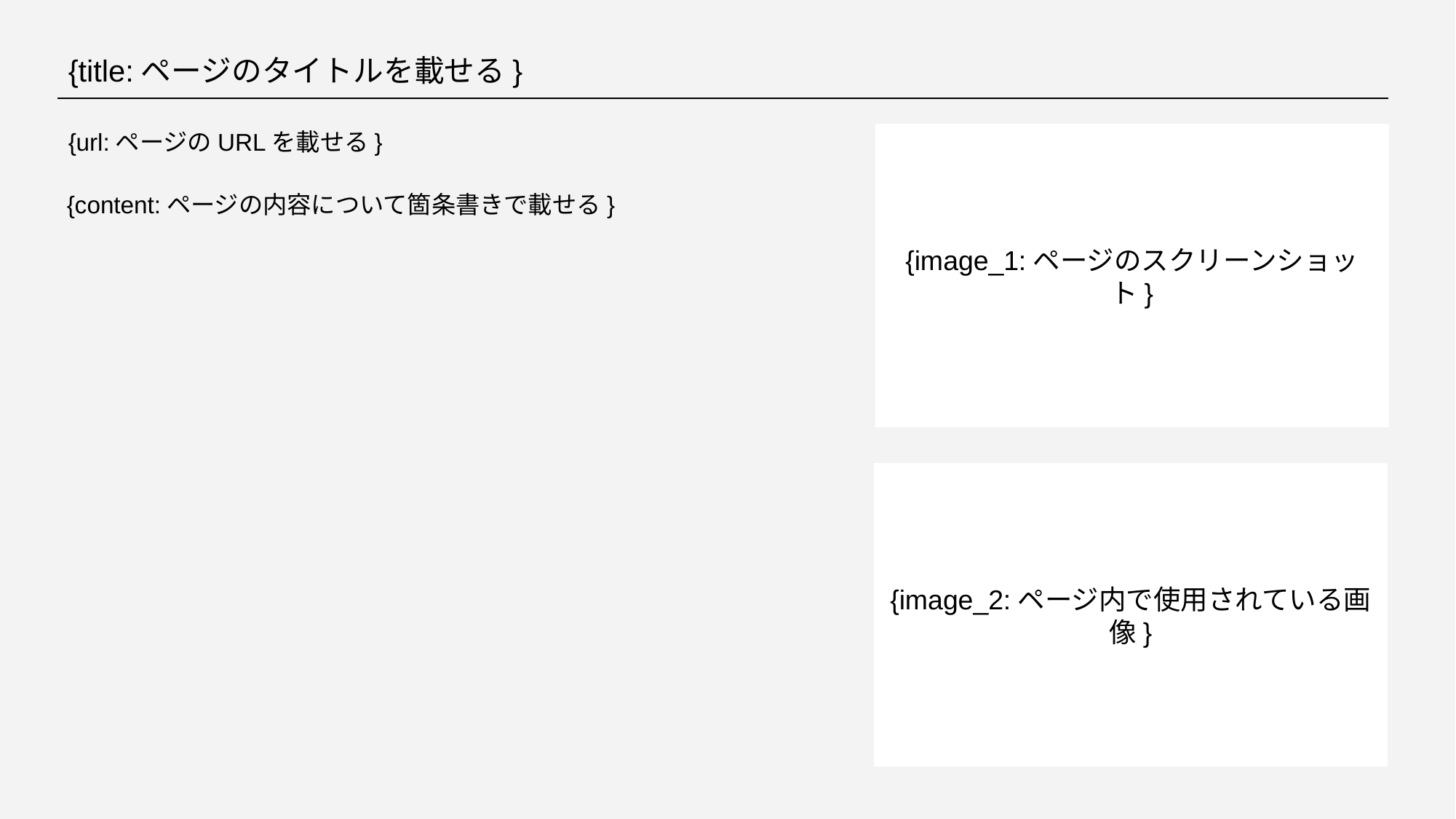

{title:ページのタイトルを載せる}
{url:ページのURLを載せる}
{image_1:ページのスクリーンショット}
{content:ページの内容について箇条書きで載せる}
{image_2:ページ内で使用されている画像}